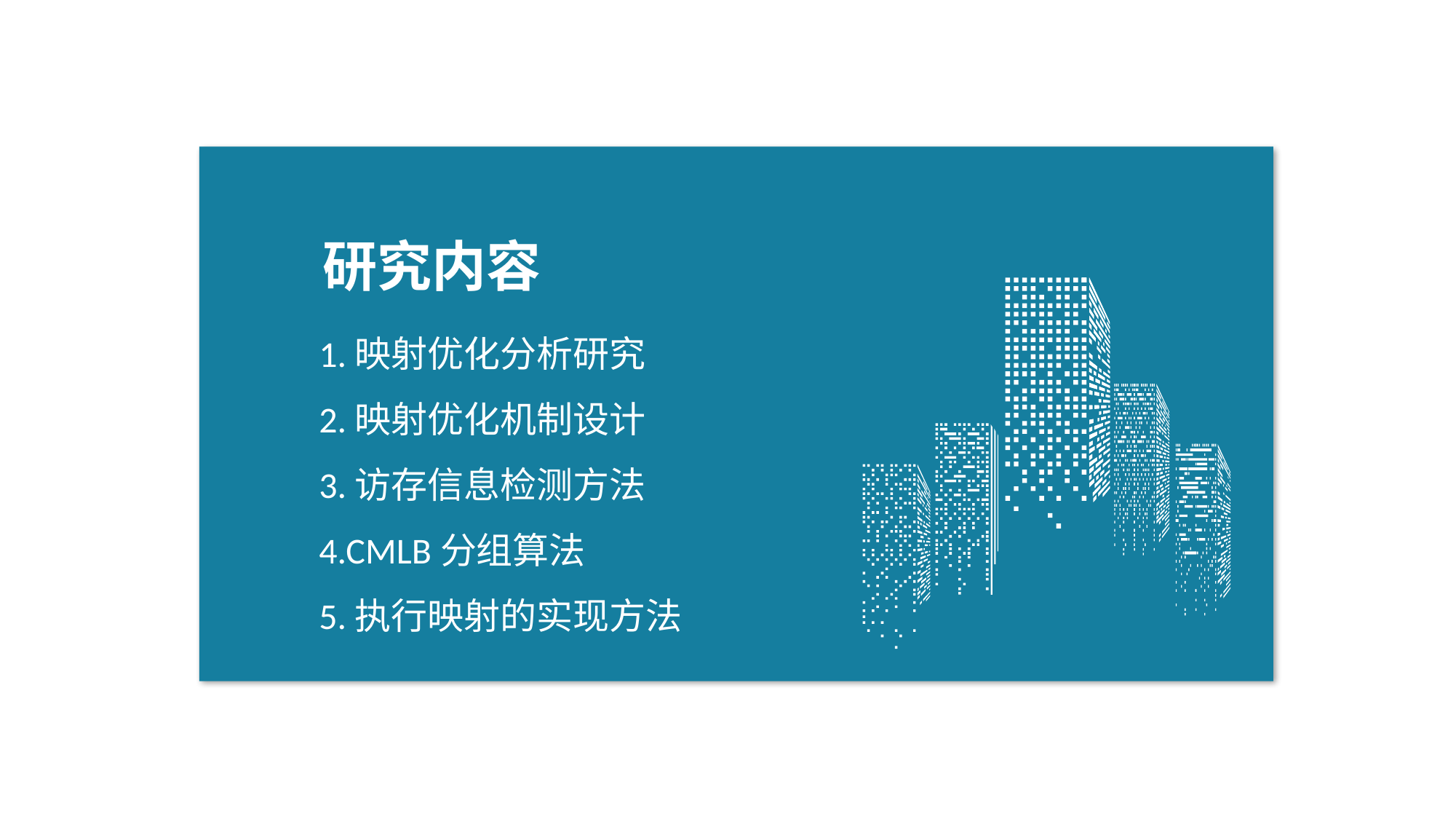

研究内容

1.映射优化分析研究
2.映射优化机制设计
3.访存信息检测方法
4.CMLB分组算法
5.执行映射的实现方法